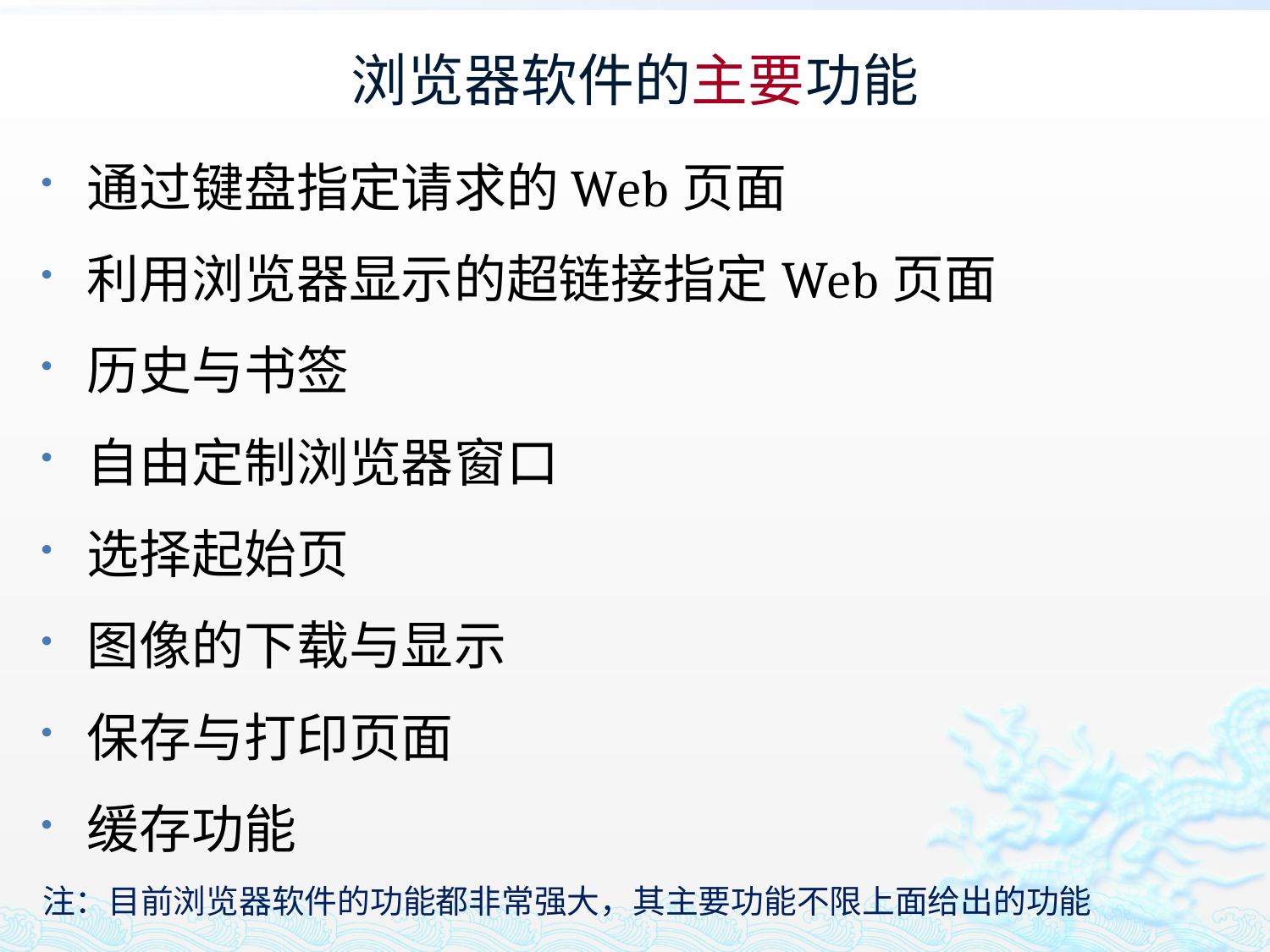

# 浏览器软件的主要功能
通过键盘指定请求的Web页面
利用浏览器显示的超链接指定Web页面
历史与书签
自由定制浏览器窗口
选择起始页
图像的下载与显示
保存与打印页面
缓存功能
注：目前浏览器软件的功能都非常强大，其主要功能不限上面给出的功能